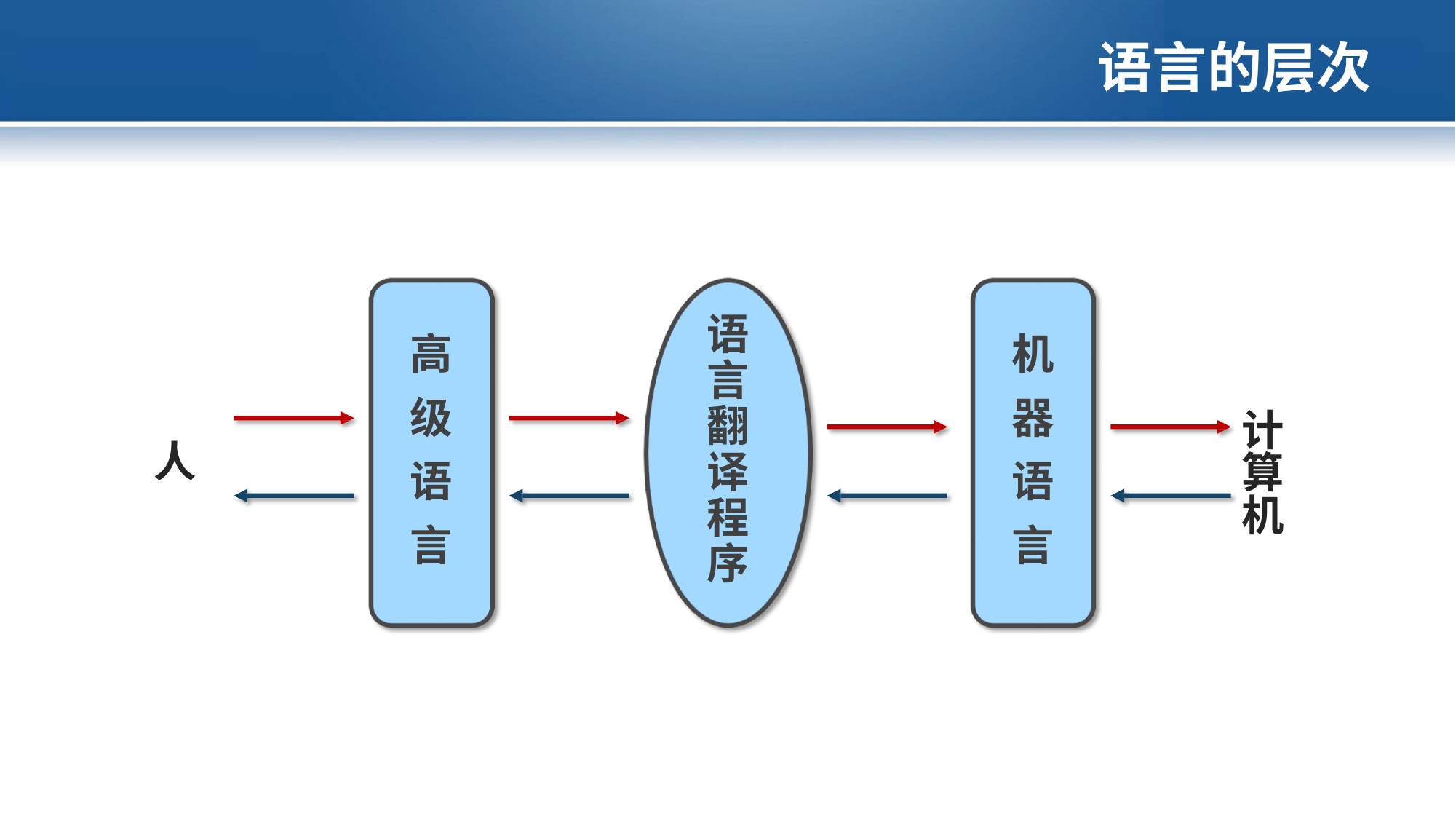

# 语言的层次

语 言 翻 译 程 序
高 级 语 言
机 器 语 言

计 算 机

人